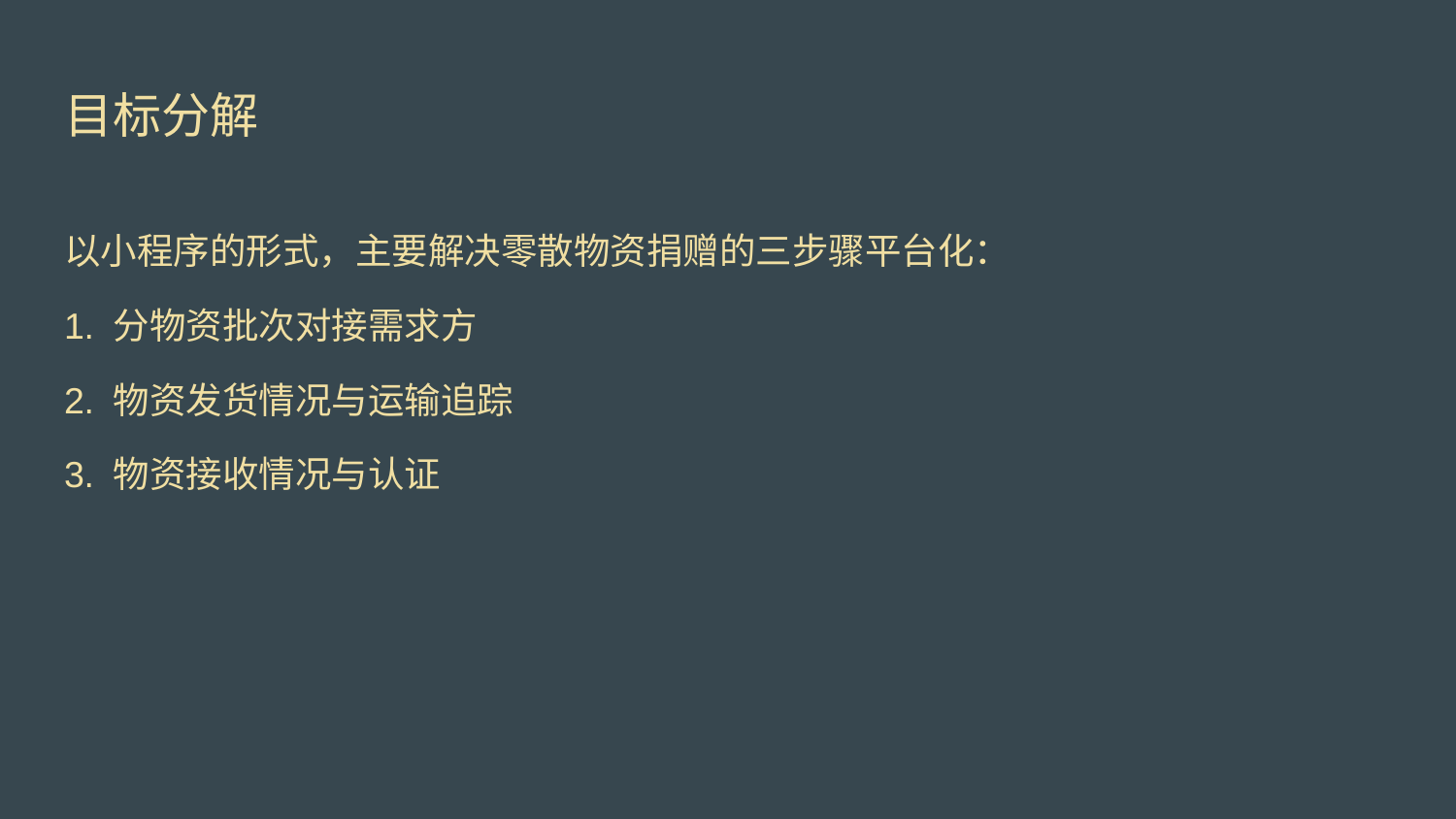

# 目标分解
以小程序的形式，主要解决零散物资捐赠的三步骤平台化：
1. 分物资批次对接需求方
2. 物资发货情况与运输追踪
3. 物资接收情况与认证